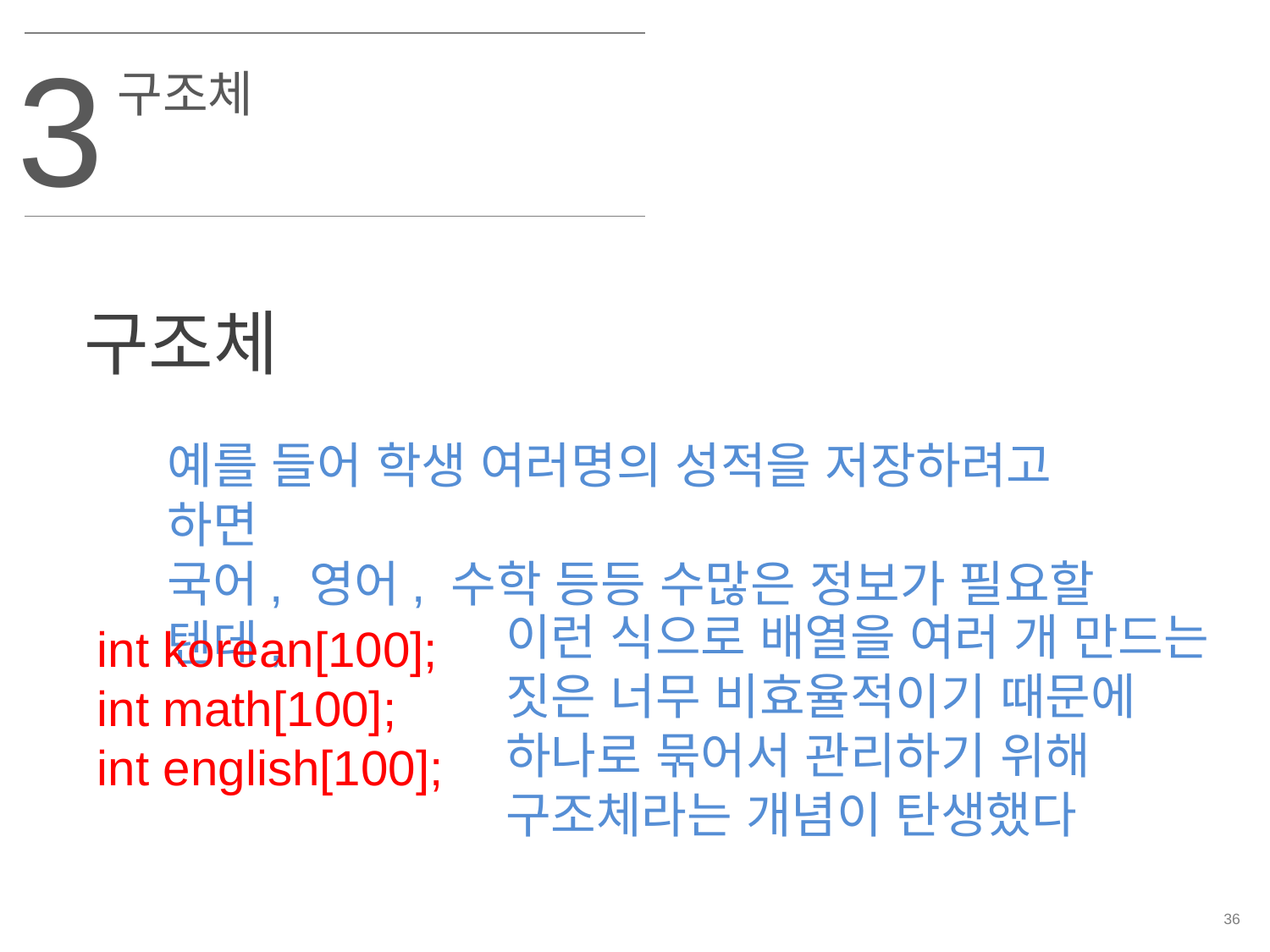

3
구조체
구조체
예를 들어 학생 여러명의 성적을 저장하려고 하면
국어, 영어, 수학 등등 수많은 정보가 필요할 텐데,
이런 식으로 배열을 여러 개 만드는 짓은 너무 비효율적이기 때문에
하나로 묶어서 관리하기 위해 구조체라는 개념이 탄생했다
int korean[100];
int math[100];
int english[100];